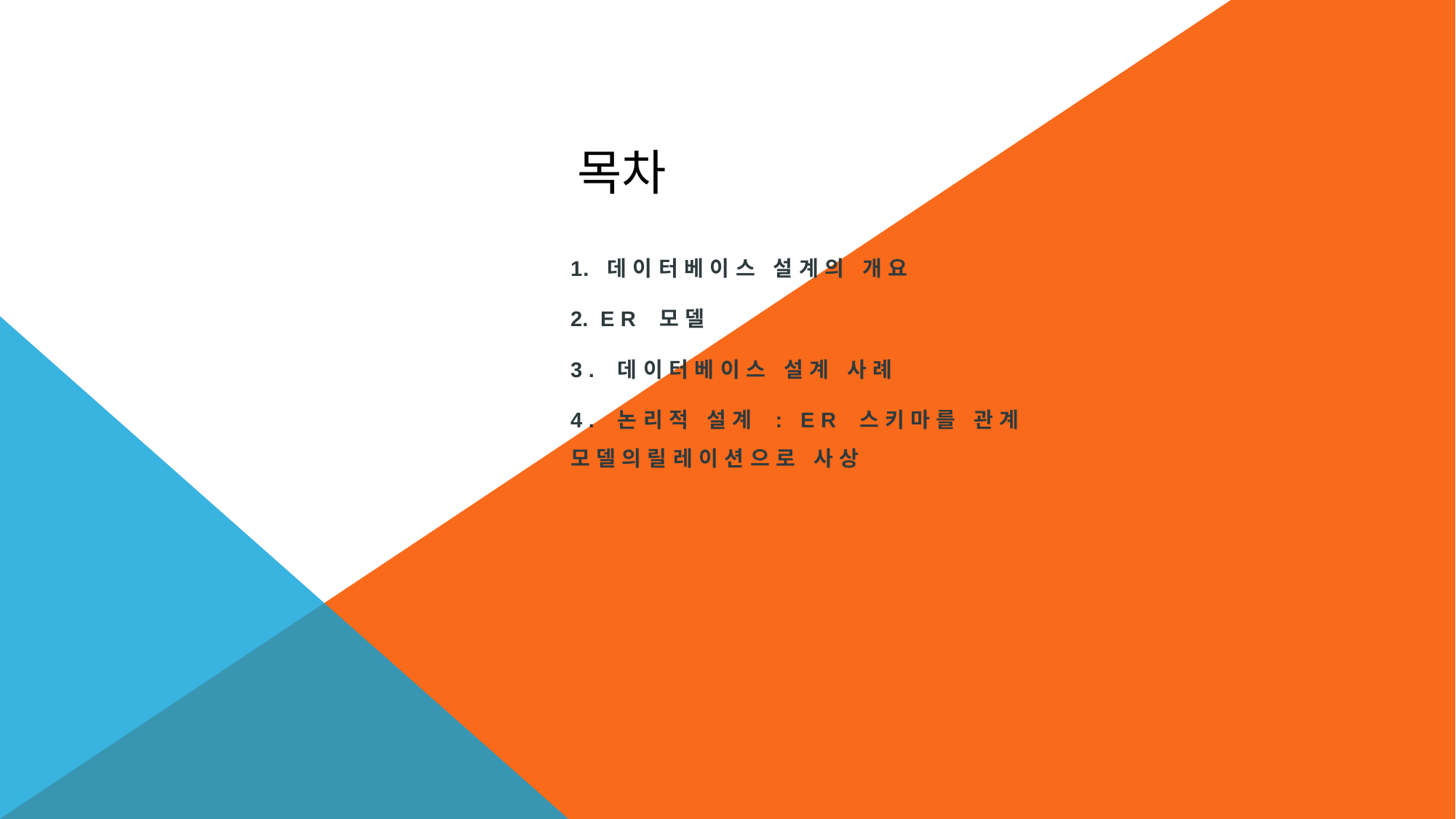

# 목차
 데이터베이스 설계의 개요
 ER 모델
3. 데이터베이스 설계 사례
4. 논리적 설계 : ER 스키마를 관계 모델의릴레이션으로 사상